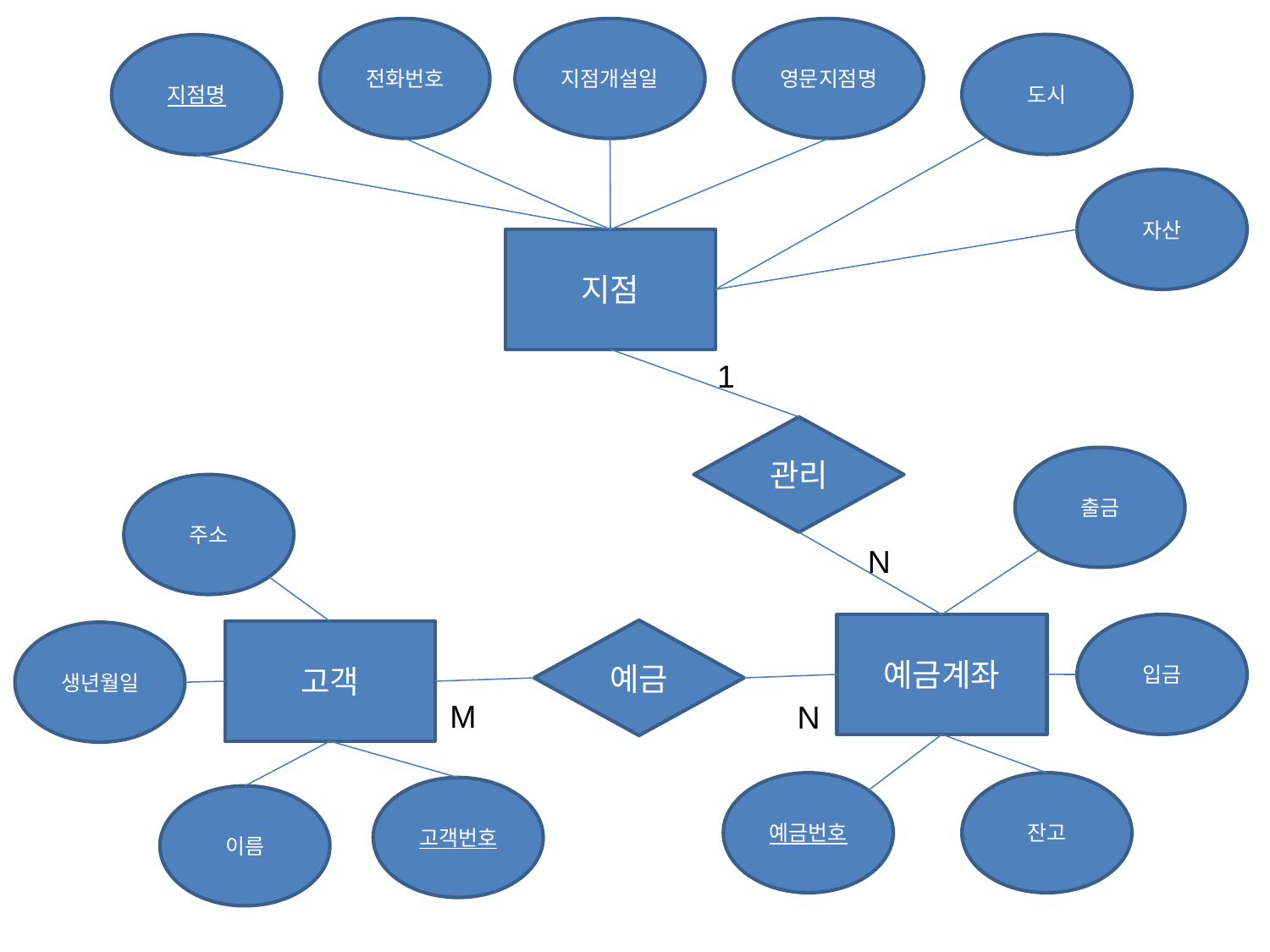

전화번호
지점개설일
영문지점명
도시
지점명
자산
지점
1
관리
출금
주소
N
예금계좌
입금
예금
고객
생년월일
M
N
예금번호
잔고
고객번호
이름